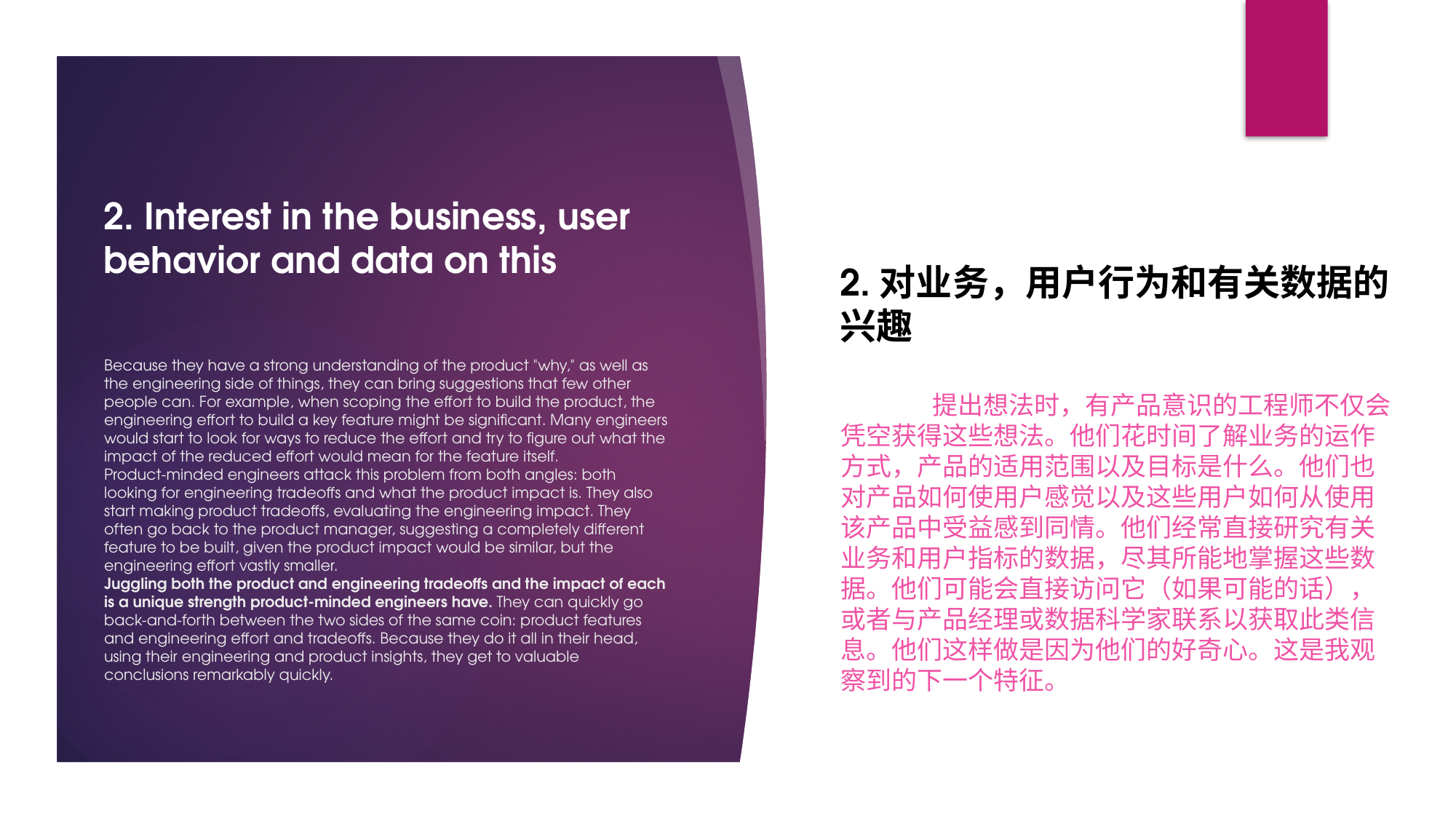

2. Interest in the business, user behavior and data on this

2.对业务，用户行为和有关数据的兴趣

# Because they have a strong understanding of the product "why," as well as the engineering side of things, they can bring suggestions that few other people can. For example, when scoping the effort to build the product, the engineering effort to build a key feature might be significant. Many engineers would start to look for ways to reduce the effort and try to figure out what the impact of the reduced effort would mean for the feature itself. Product-minded engineers attack this problem from both angles: both looking for engineering tradeoffs and what the product impact is. They also start making product tradeoffs, evaluating the engineering impact. They often go back to the product manager, suggesting a completely different feature to be built, given the product impact would be similar, but the engineering effort vastly smaller. Juggling both the product and engineering tradeoffs and the impact of each is a unique strength product-minded engineers have. They can quickly go back-and-forth between the two sides of the same coin: product features and engineering effort and tradeoffs. Because they do it all in their head, using their engineering and product insights, they get to valuable conclusions remarkably quickly.
	提出想法时，有产品意识的工程师不仅会凭空获得这些想法。他们花时间了解业务的运作方式，产品的适用范围以及目标是什么。他们也对产品如何使用户感觉以及这些用户如何从使用该产品中受益感到同情。他们经常直接研究有关业务和用户指标的数据，尽其所能地掌握这些数据。他们可能会直接访问它（如果可能的话），或者与产品经理或数据科学家联系以获取此类信息。他们这样做是因为他们的好奇心。这是我观察到的下一个特征。